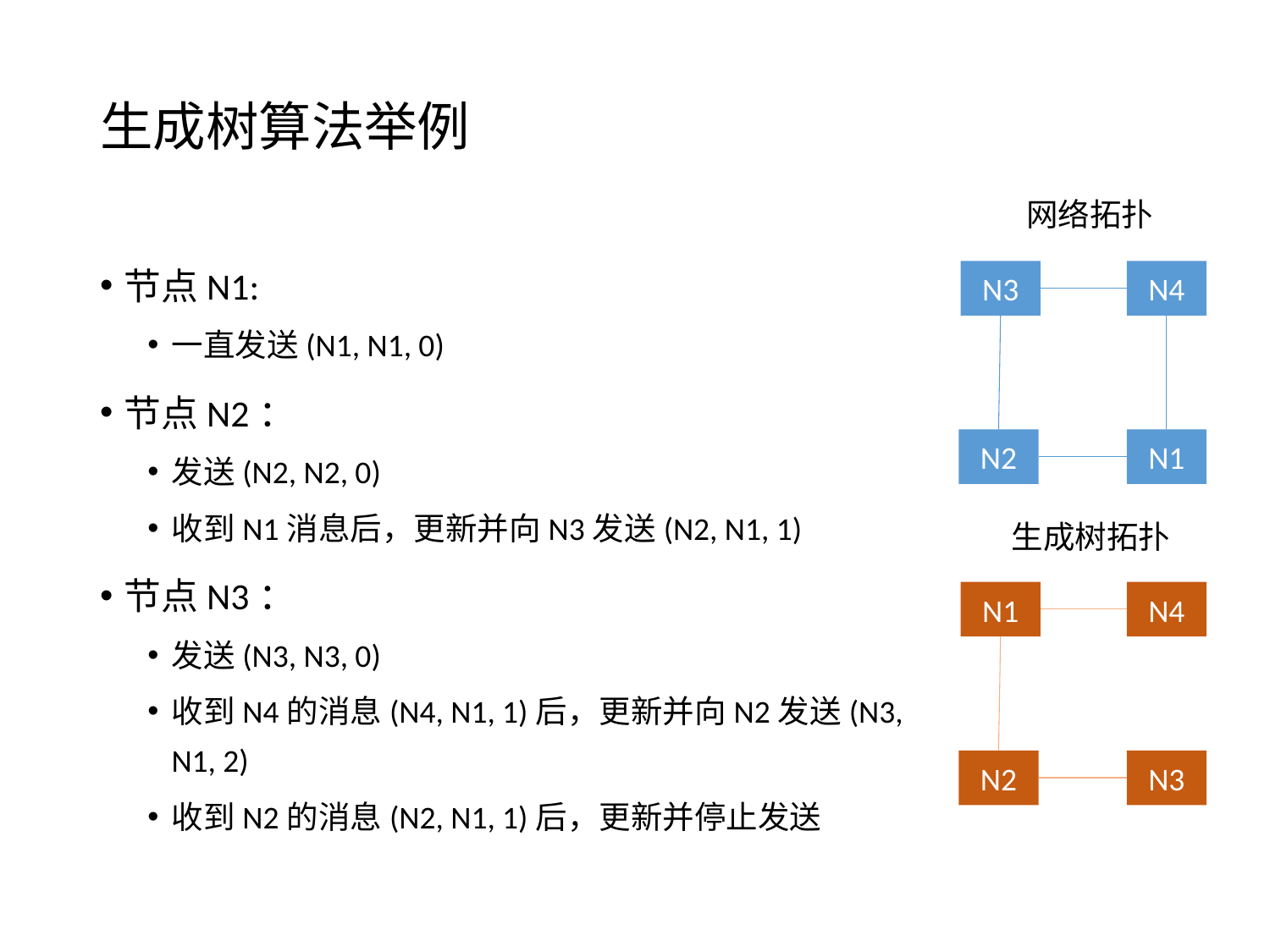

# 生成树算法举例
网络拓扑
N4
N3
N2
N1
节点N1:
一直发送(N1, N1, 0)
节点N2：
发送(N2, N2, 0)
收到N1消息后，更新并向N3发送(N2, N1, 1)
节点N3：
发送(N3, N3, 0)
收到N4的消息(N4, N1, 1)后，更新并向N2发送(N3, N1, 2)
收到N2的消息(N2, N1, 1)后，更新并停止发送
生成树拓扑
N4
N1
N2
N3
10